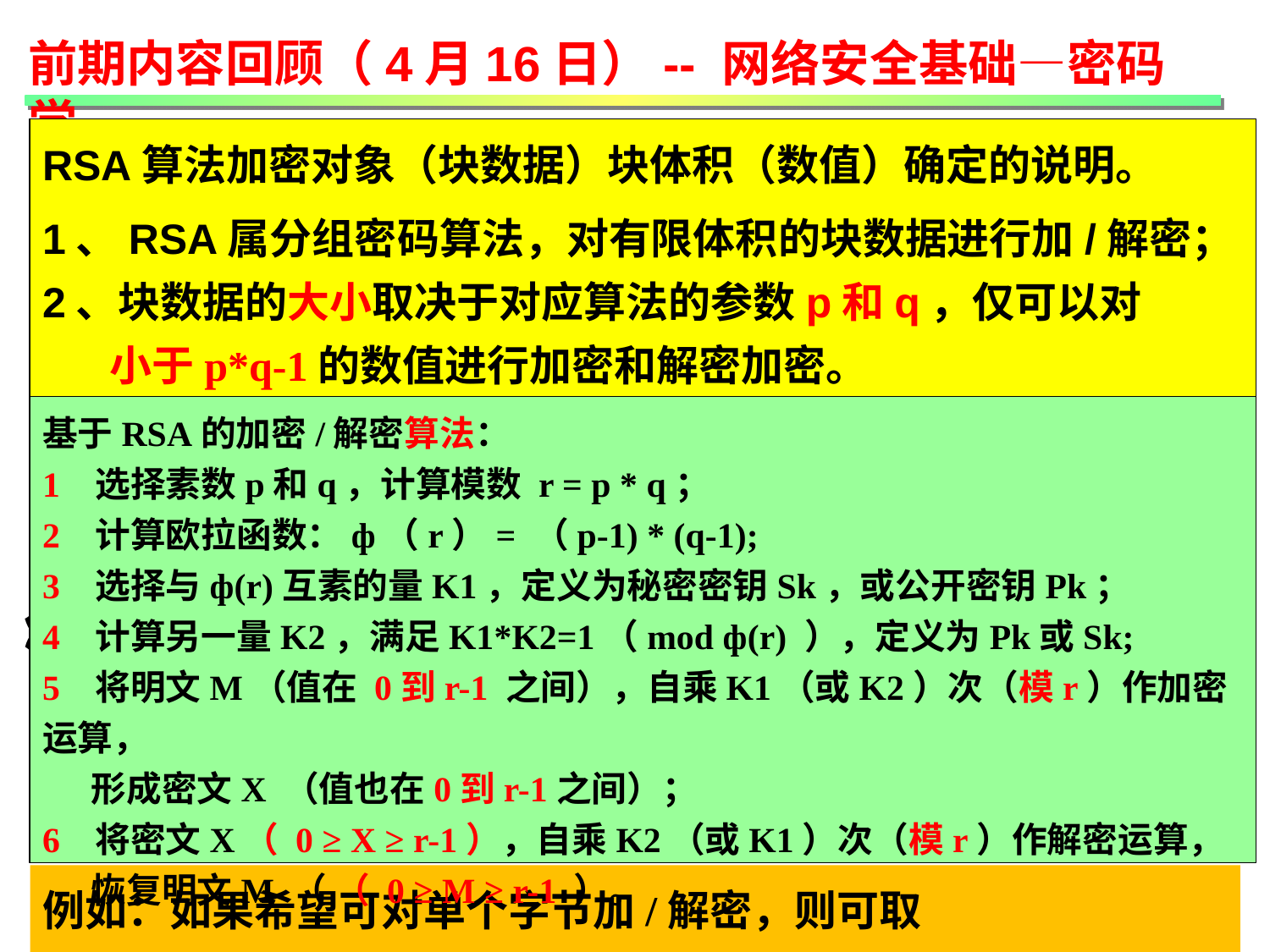

前期内容回顾（4月16日）-- 网络安全基础—密码学

RSA算法加密对象（块数据）块体积（数值）确定的说明。
1、RSA属分组密码算法，对有限体积的块数据进行加/解密；
2、块数据的大小取决于对应算法的参数p和q，仅可以对
      小于p*q-1的数值进行加密和解密加密。
基于RSA的加密/解密算法：
1   选择素数p和q，计算模数 r = p * q；
2   计算欧拉函数：ф（r）= （p-1) * (q-1);
3   选择与ф(r)互素的量K1，定义为秘密密钥Sk，或公开密钥Pk；
4   计算另一量K2，满足K1*K2=1（mod ф(r) ），定义为Pk或Sk;
5   将明文M（值在 0到r-1 之间），自乘K1（或K2）次（模r）作加密运算，
     形成密文X （值也在0到r-1之间）；
6   将密文X（ 0 ≥ X ≥ r-1），自乘K2（或K1）次（模r）作解密运算，
     恢复明文M （ （ 0 ≥ M ≥ r-1 ）。

加密K
密文报文
明文报文

网络
传输
合段
分段
分段
合段
RSA算法
明文
密文
明文
密文
明文
密文
明文
密文

解密P
例如：如果希望可对单个字节加/解密，则可取p*q=17*19=323.